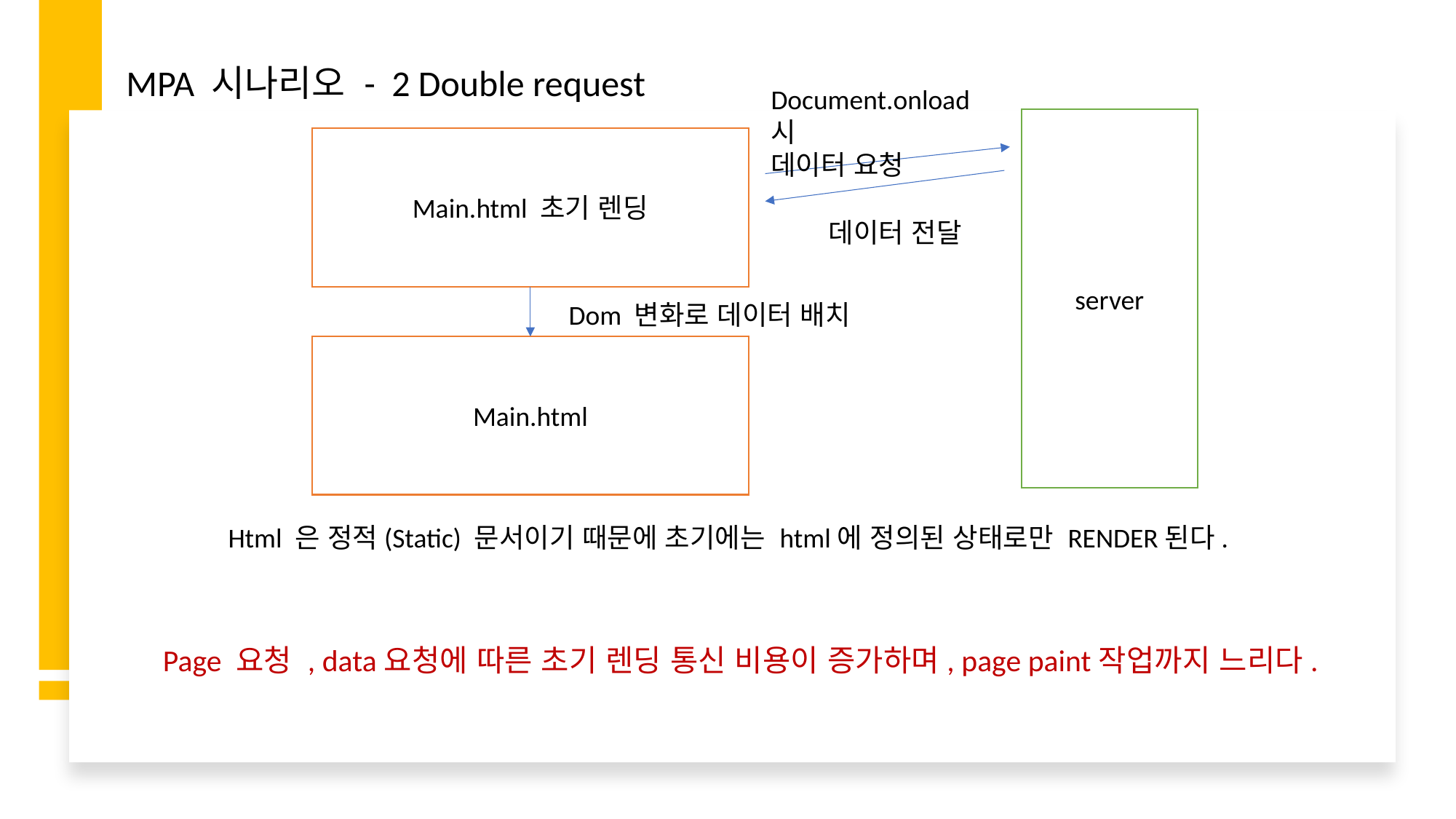

MPA 시나리오 -  2 Double request
Document.onload시
데이터 요청
server

Main.html 초기 렌딩
데이터 전달
Dom 변화로 데이터 배치

Main.html
Html 은 정적(Static) 문서이기 때문에 초기에는 html에 정의된 상태로만 RENDER된다.
Page 요청 , data요청에 따른 초기 렌딩 통신 비용이 증가하며, page paint작업까지 느리다.